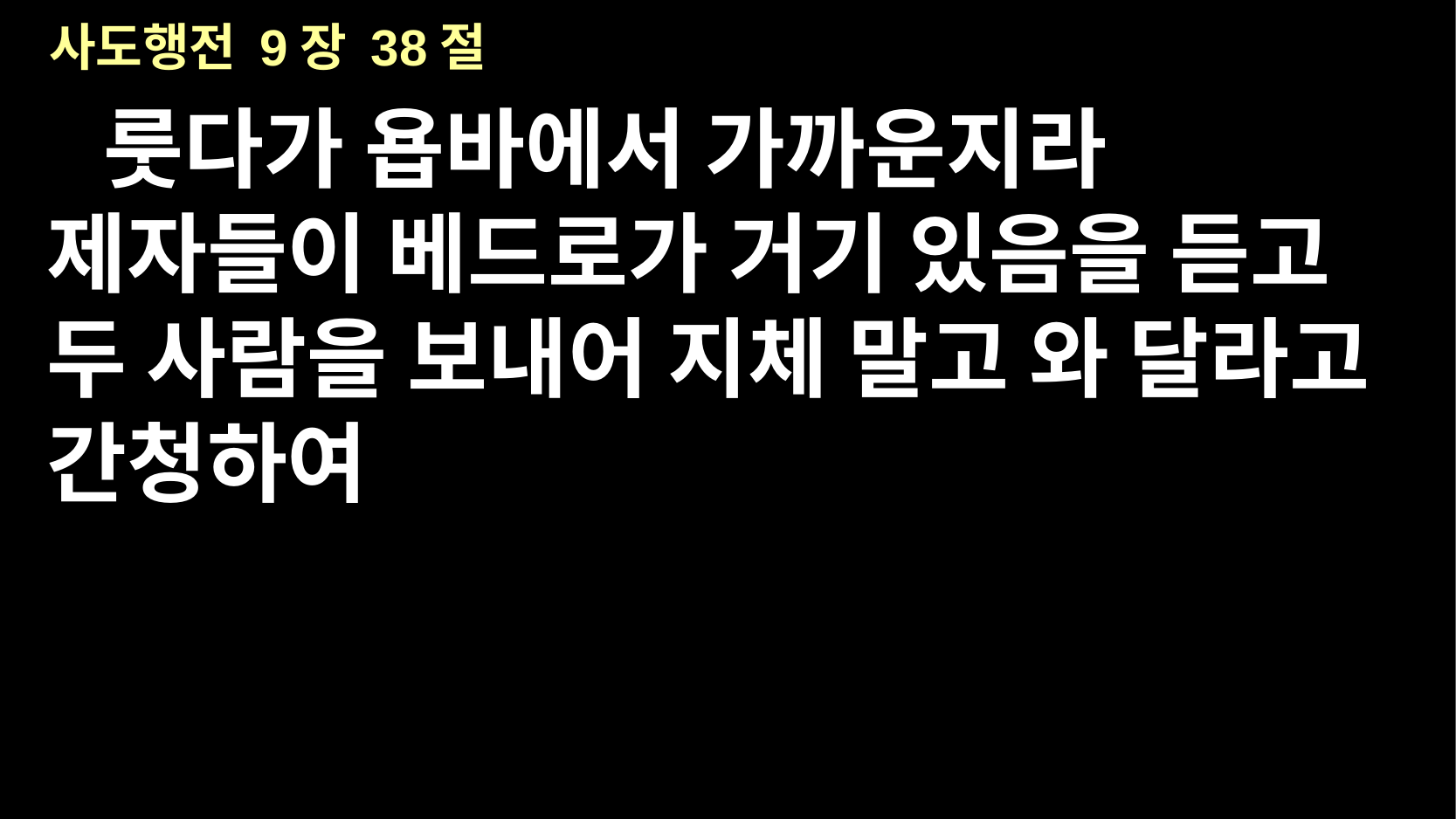

# 사도행전 9장 38절
룻다가 욥바에서 가까운지라 제자들이 베드로가 거기 있음을 듣고 두 사람을 보내어 지체 말고 와 달라고 간청하여